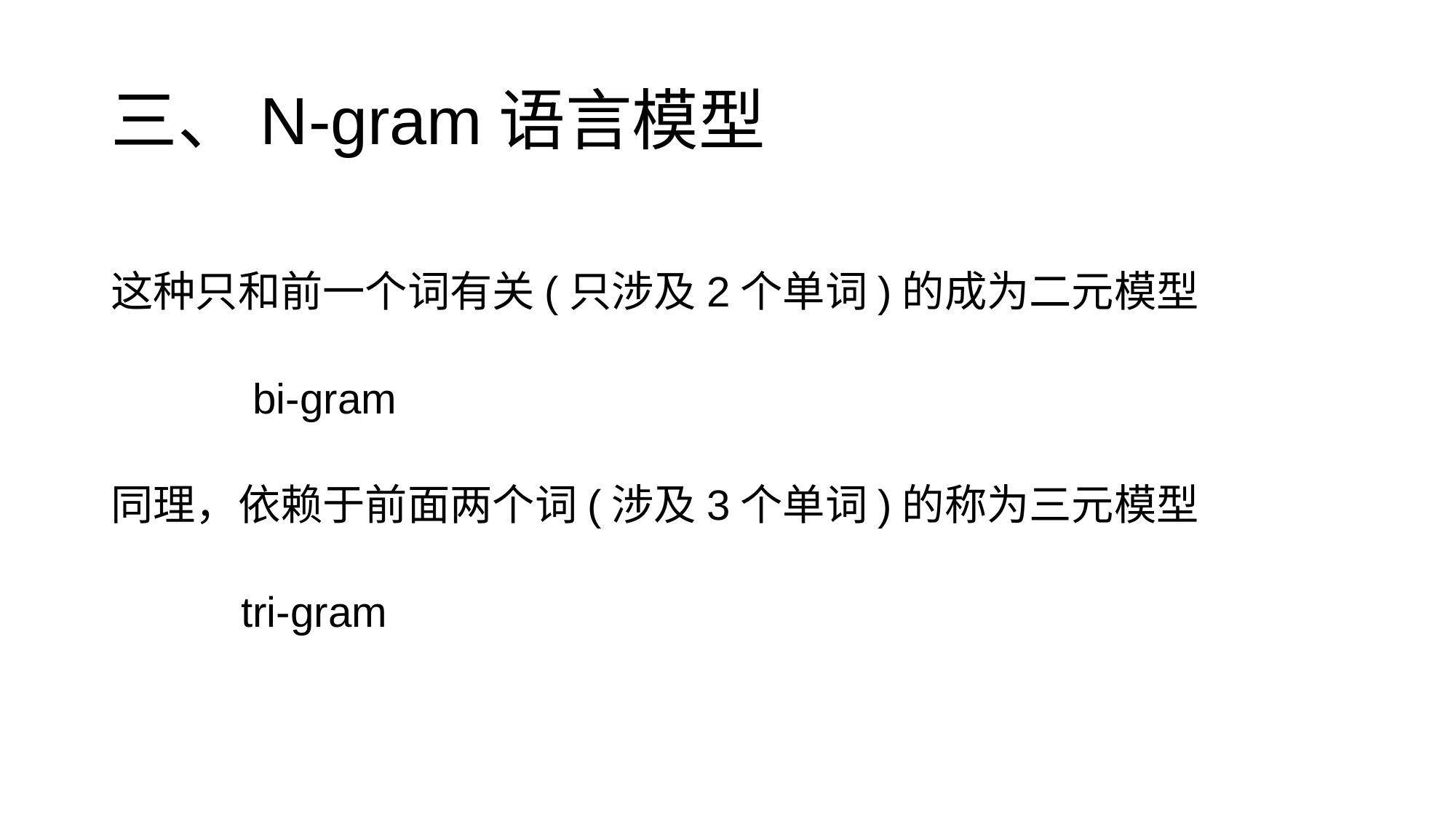

# 三、N-gram语言模型
这种只和前一个词有关(只涉及2个单词)的成为二元模型
            bi-gram
同理，依赖于前面两个词(涉及3个单词)的称为三元模型
           tri-gram